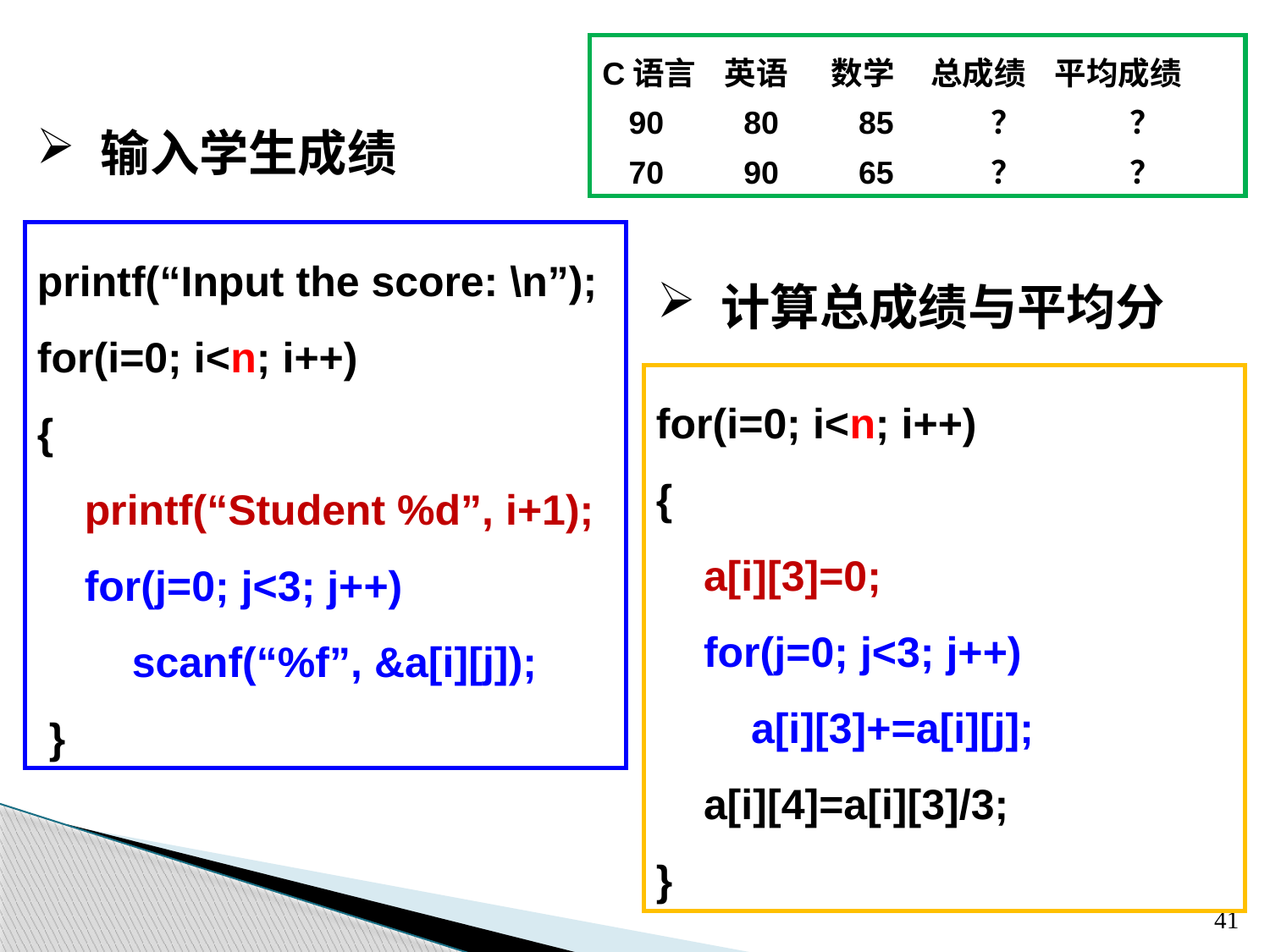

C语言    英语      数学     总成绩    平均成绩
   90         80         85          ？               ？
   70         90         65          ？               ？
输入学生成绩
printf(“Input the score: \n”);
for(i=0; i<n; i++)
{
    printf(“Student %d”, i+1);
    for(j=0; j<3; j++)
        scanf(“%f”, &a[i][j]);
 }
计算总成绩与平均分
for(i=0; i<n; i++)
{
    a[i][3]=0;
    for(j=0; j<3; j++)
        a[i][3]+=a[i][j];
    a[i][4]=a[i][3]/3;
}
41